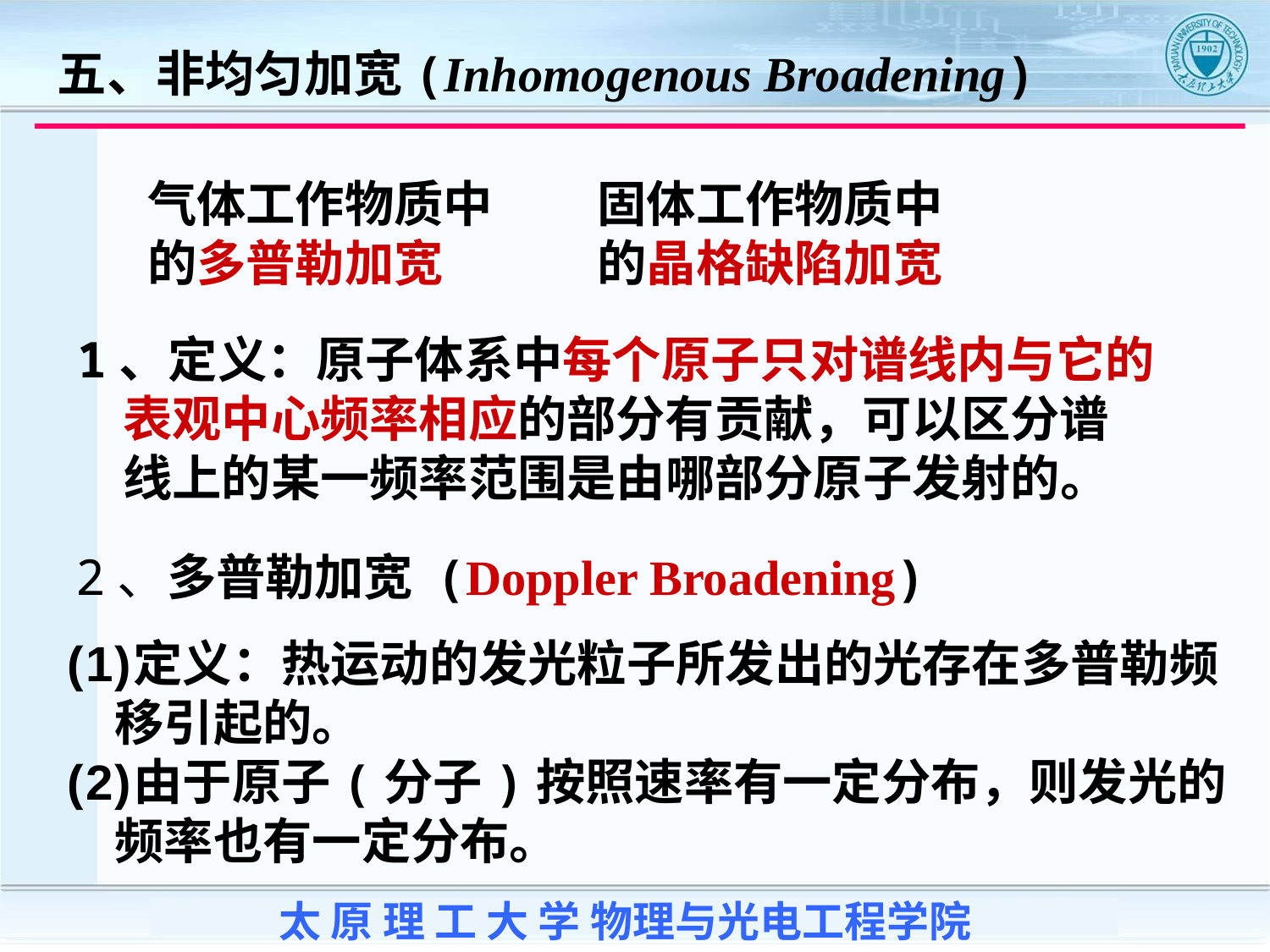

五、非均匀加宽(Inhomogenous Broadening)

气体工作物质中的多普勒加宽
固体工作物质中的晶格缺陷加宽
1、定义：原子体系中每个原子只对谱线内与它的
   表观中心频率相应的部分有贡献，可以区分谱
   线上的某一频率范围是由哪部分原子发射的。
2、多普勒加宽 (Doppler Broadening)
定义：热运动的发光粒子所发出的光存在多普勒频移引起的。
由于原子(分子)按照速率有一定分布，则发光的频率也有一定分布。